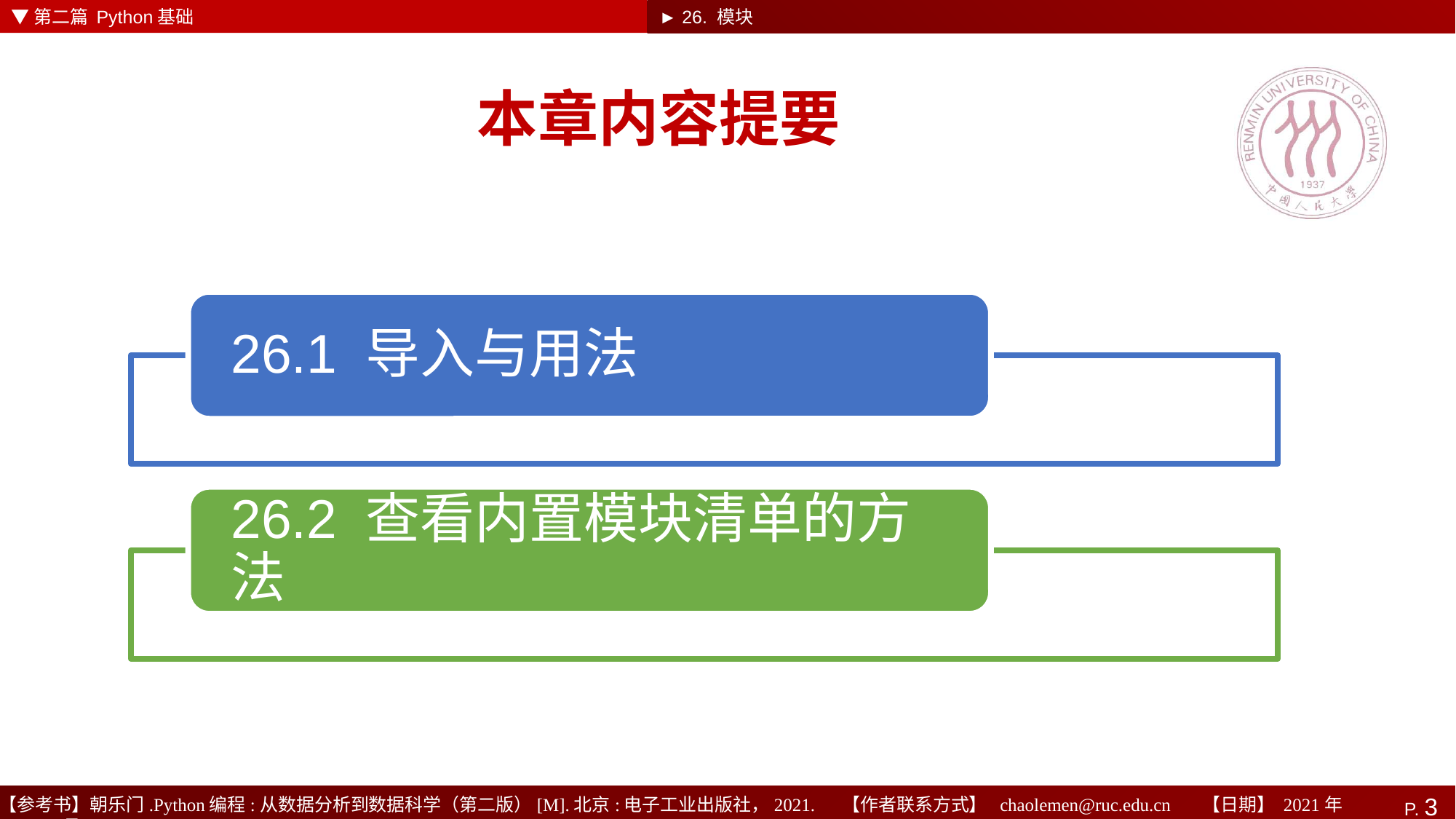

▼第二篇 Python基础
► 26. 模块
# 本章内容提要
26.1 导入与用法
26.2 查看内置模块清单的方法